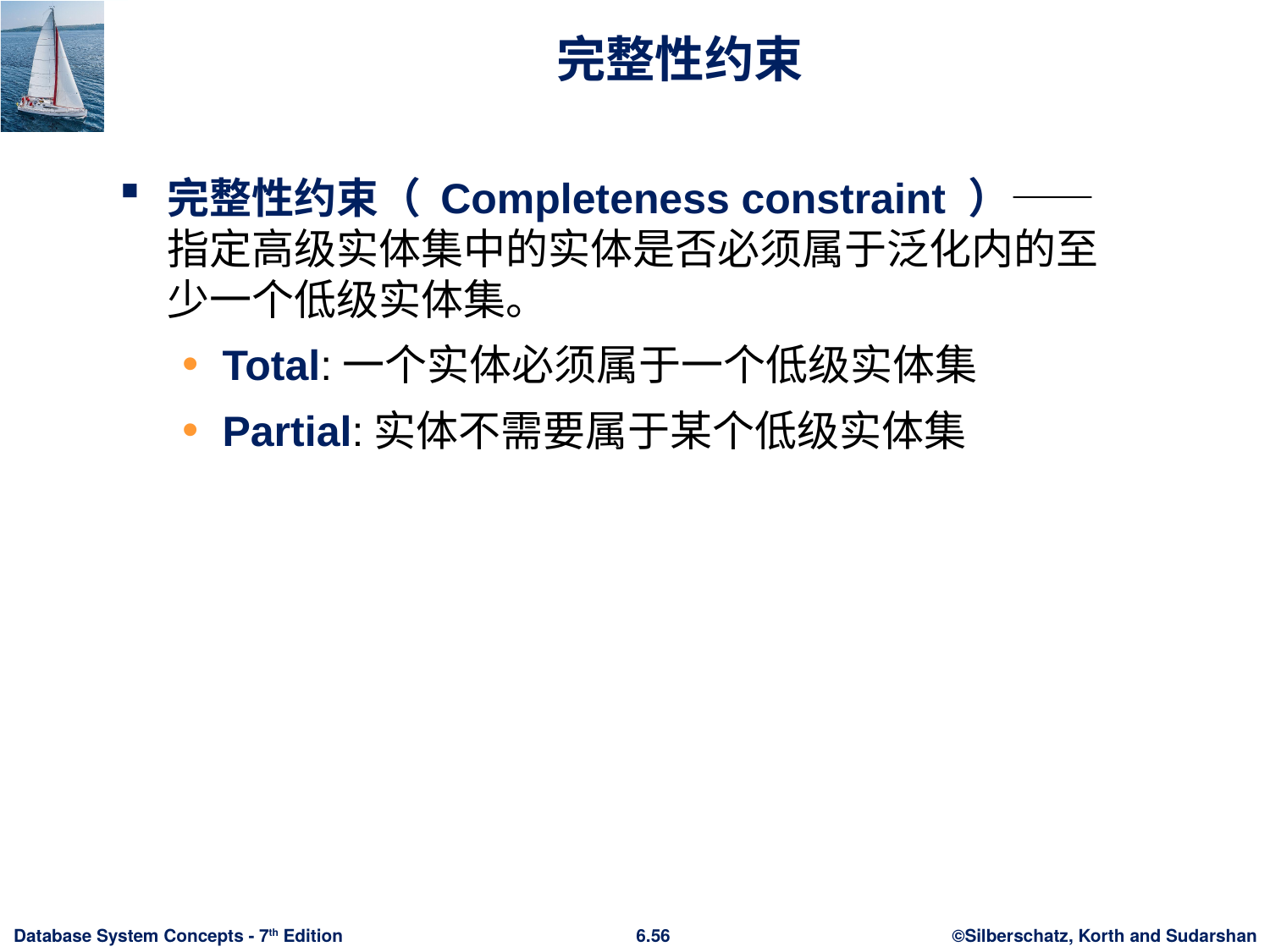

# 完整性约束
完整性约束（ Completeness constraint ）——指定高级实体集中的实体是否必须属于泛化内的至少一个低级实体集。
Total:一个实体必须属于一个低级实体集
Partial:实体不需要属于某个低级实体集